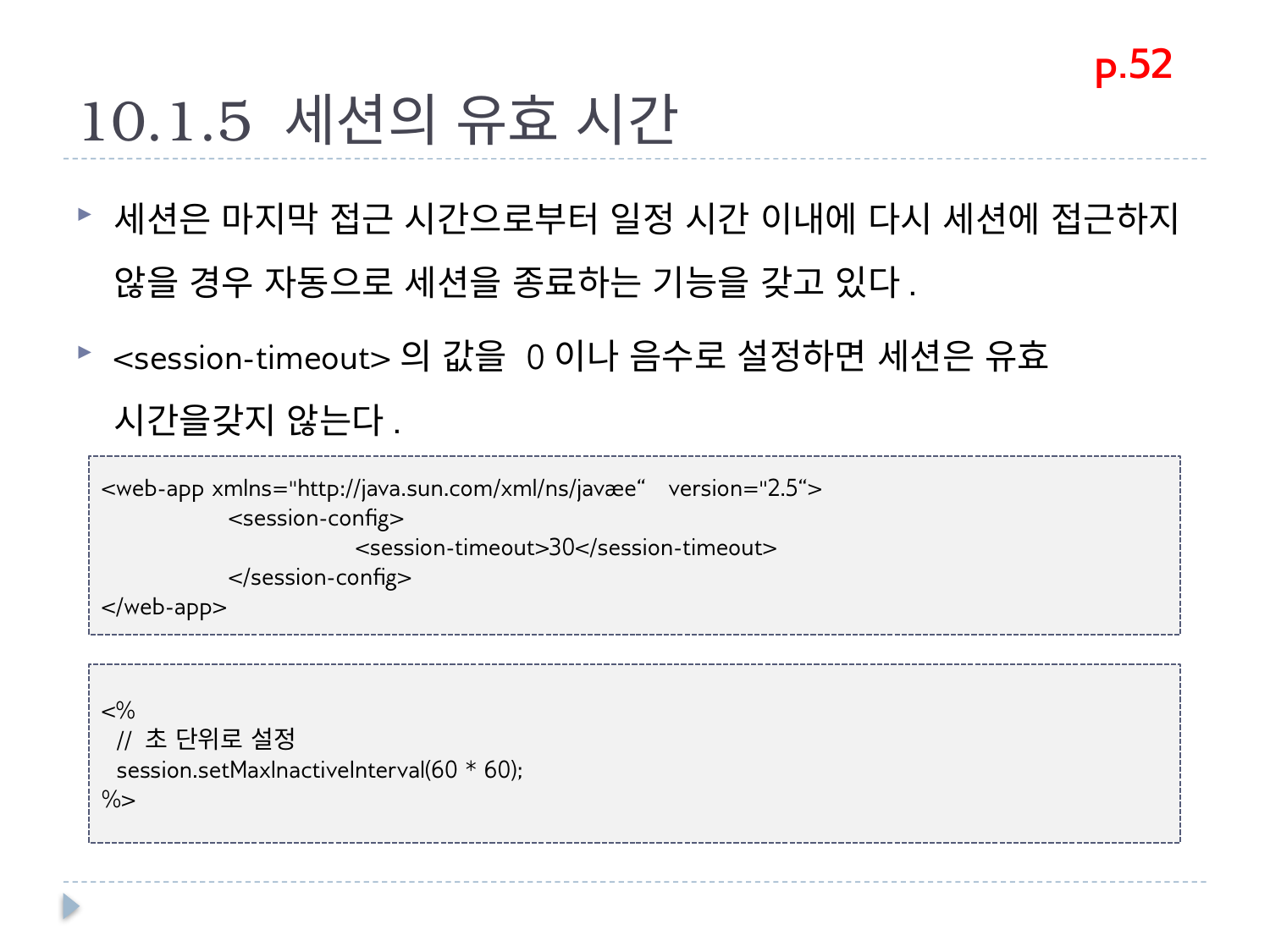

# 10.1.5 세션의 유효 시간
p.52
세션은 마지막 접근 시간으로부터 일정 시간 이내에 다시 세션에 접근하지 않을 경우 자동으로 세션을 종료하는 기능을 갖고 있다.
<session-timeout>의 값을 0이나 음수로 설정하면 세션은 유효 시간을갖지 않는다.
<web-app xmlns="http://java.sun.com/xml/ns/javaee“   version="2.5“>
	<session-config>
		<session-timeout>30</session-timeout>
	</session-config>
</web-app>
<%
  // 초 단위로 설정
  session.setMaxInactiveInterval(60 * 60);
%>